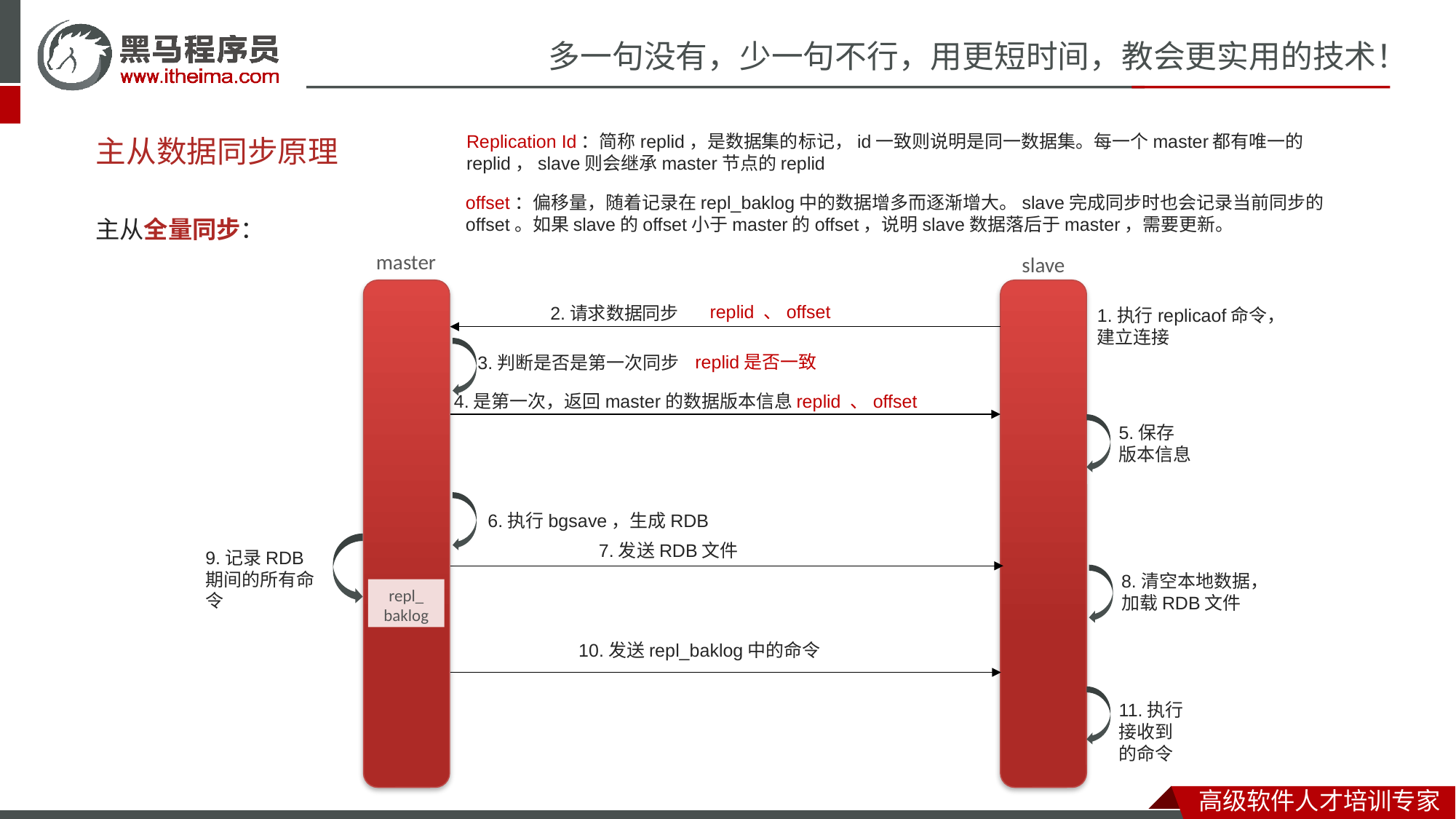

# 主从数据同步原理
Replication Id：简称replid，是数据集的标记，id一致则说明是同一数据集。每一个master都有唯一的replid，slave则会继承master节点的replid
offset：偏移量，随着记录在repl_baklog中的数据增多而逐渐增大。slave完成同步时也会记录当前同步的offset。如果slave的offset小于master的offset，说明slave数据落后于master，需要更新。
主从全量同步：
master
slave

replid 、offset
2.请求数据同步
1.执行replicaof命令，建立连接

replid是否一致
3.判断是否是第一次同步
4.是第一次，返回master的数据版本信息
replid 、offset

5.保存
版本信息

6.执行bgsave，生成RDB

7.发送RDB文件
9.记录RDB期间的所有命令
8.清空本地数据，加载RDB文件

repl_
baklog
10.发送repl_baklog中的命令

11.执行接收到的命令